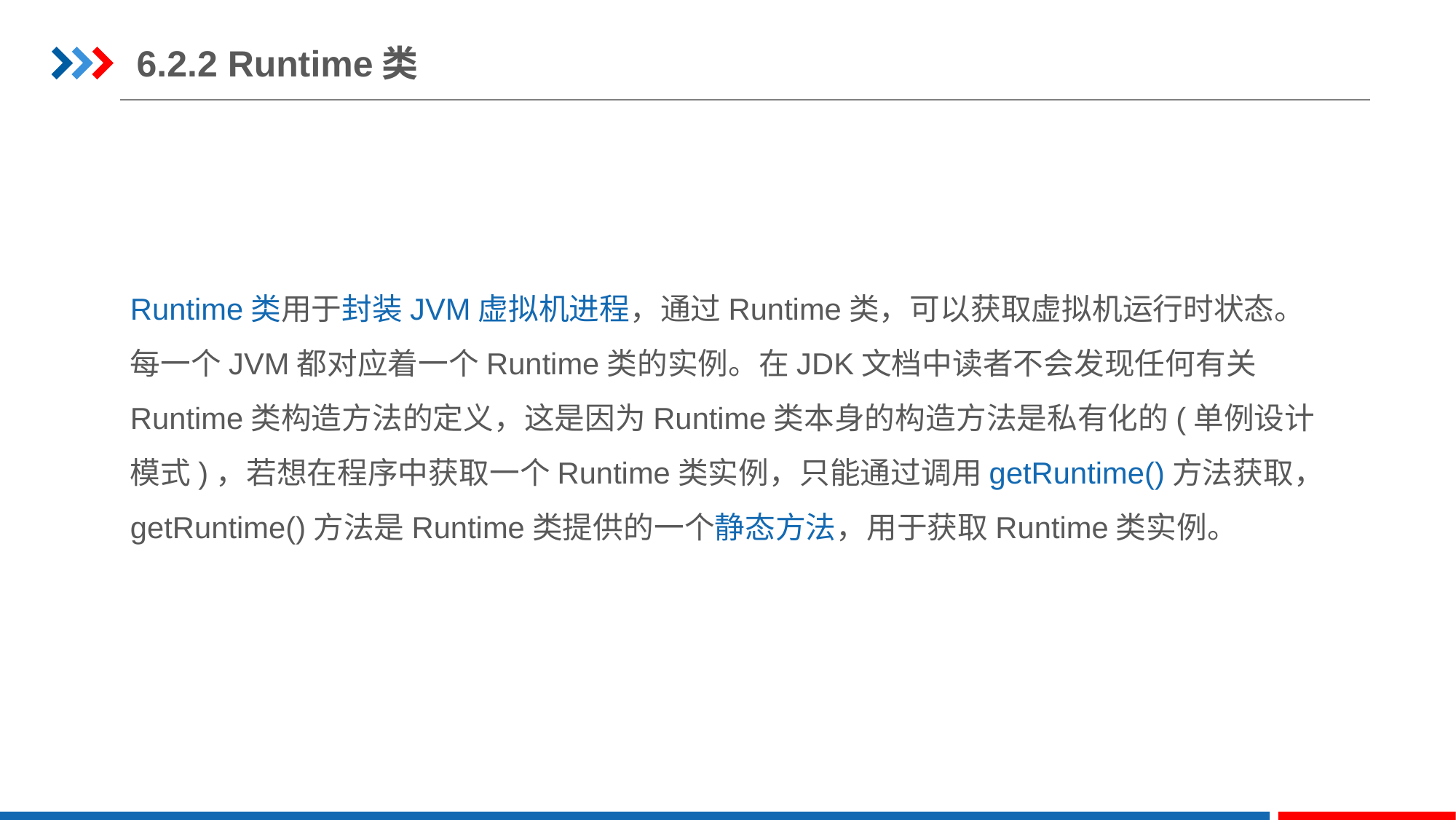

6.2.2 Runtime类
Runtime类用于封装JVM虚拟机进程，通过Runtime类，可以获取虚拟机运行时状态。每一个JVM都对应着一个Runtime类的实例。在JDK文档中读者不会发现任何有关Runtime类构造方法的定义，这是因为Runtime类本身的构造方法是私有化的(单例设计模式)，若想在程序中获取一个Runtime类实例，只能通过调用getRuntime()方法获取，getRuntime()方法是Runtime类提供的一个静态方法，用于获取Runtime类实例。